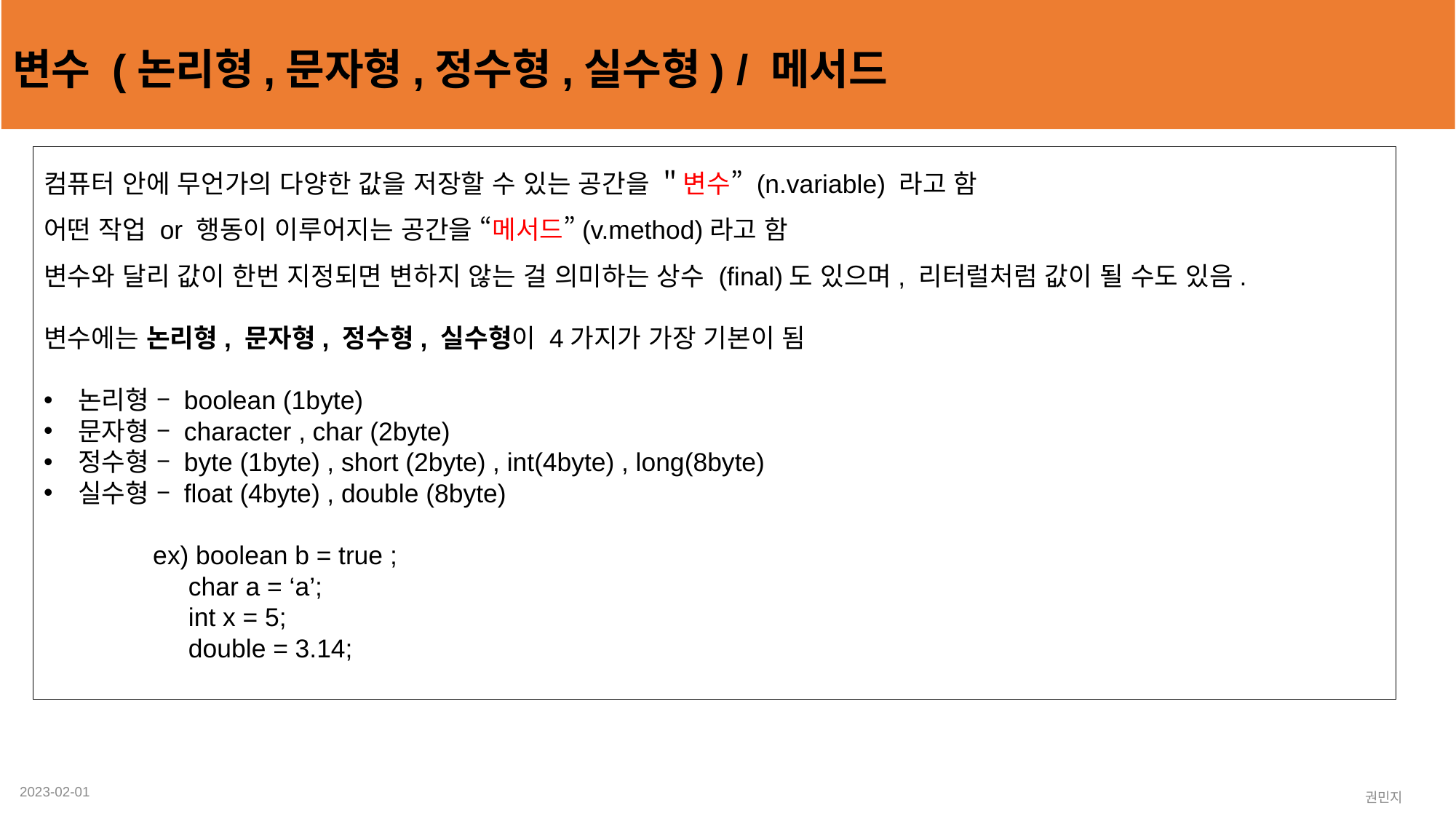

변수 (논리형,문자형,정수형,실수형) / 메서드
컴퓨터 안에 무언가의 다양한 값을 저장할 수 있는 공간을 ＂변수” (n.variable) 라고 함
어떤 작업 or 행동이 이루어지는 공간을 “메서드”(v.method)라고 함
변수와 달리 값이 한번 지정되면 변하지 않는 걸 의미하는 상수 (final)도 있으며, 리터럴처럼 값이 될 수도 있음.

변수에는 논리형, 문자형, 정수형, 실수형이 4가지가 가장 기본이 됨

논리형 – boolean (1byte)
문자형 – character , char (2byte)
정수형 – byte (1byte) , short (2byte) , int(4byte) , long(8byte)
실수형 – float (4byte) , double (8byte)

ex) boolean b = true ;
     char a = ‘a’;
     int x = 5;
     double = 3.14;

2023-02-01
권민지